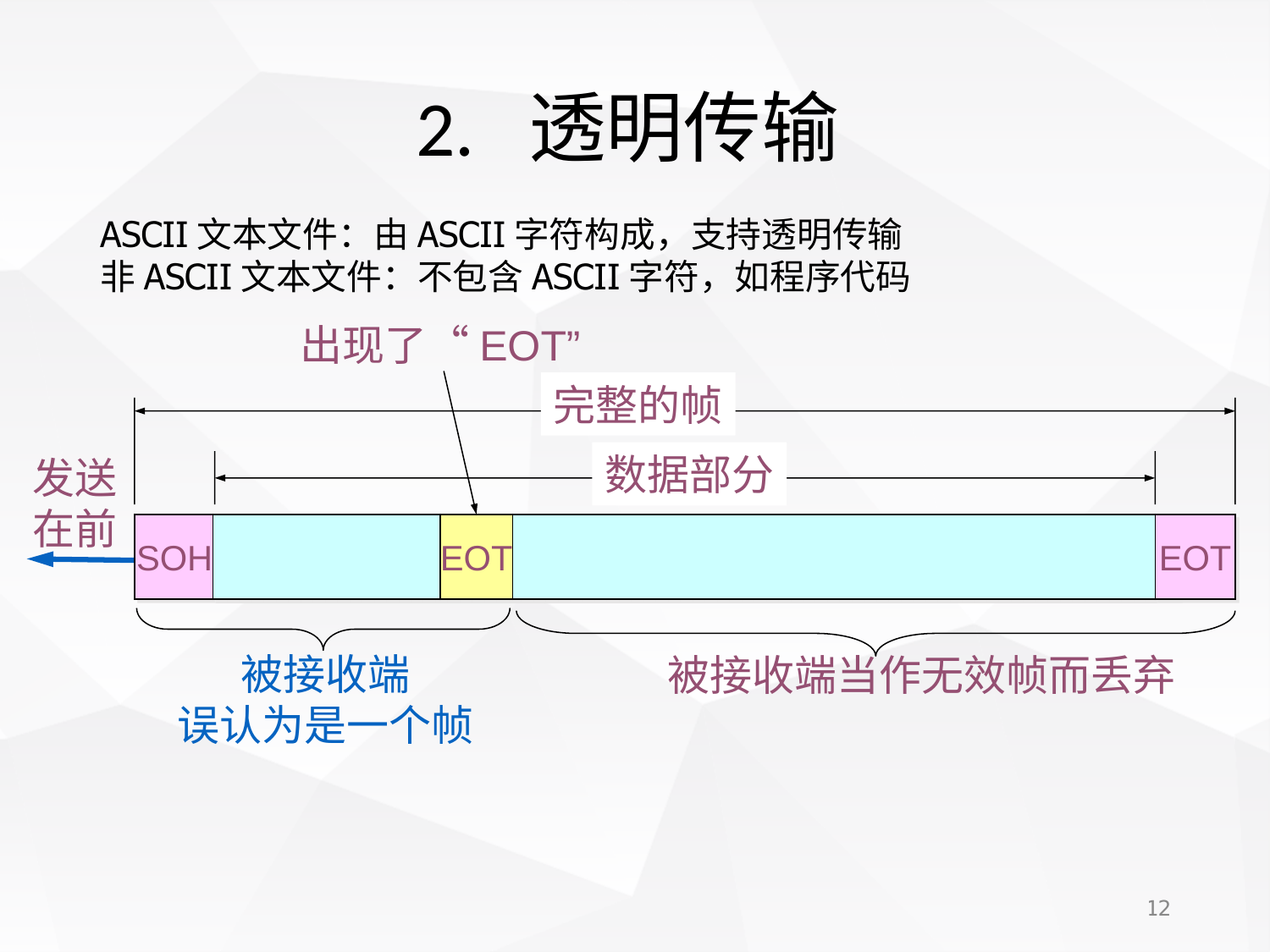

# 2.  透明传输
ASCII文本文件：由ASCII字符构成，支持透明传输
非ASCII文本文件：不包含ASCII字符，如程序代码

出现了“EOT”

完整的帧

数据部分

发送
在前

SOH

EOT
EOT
被接收端
误认为是一个帧
被接收端当作无效帧而丢弃
12